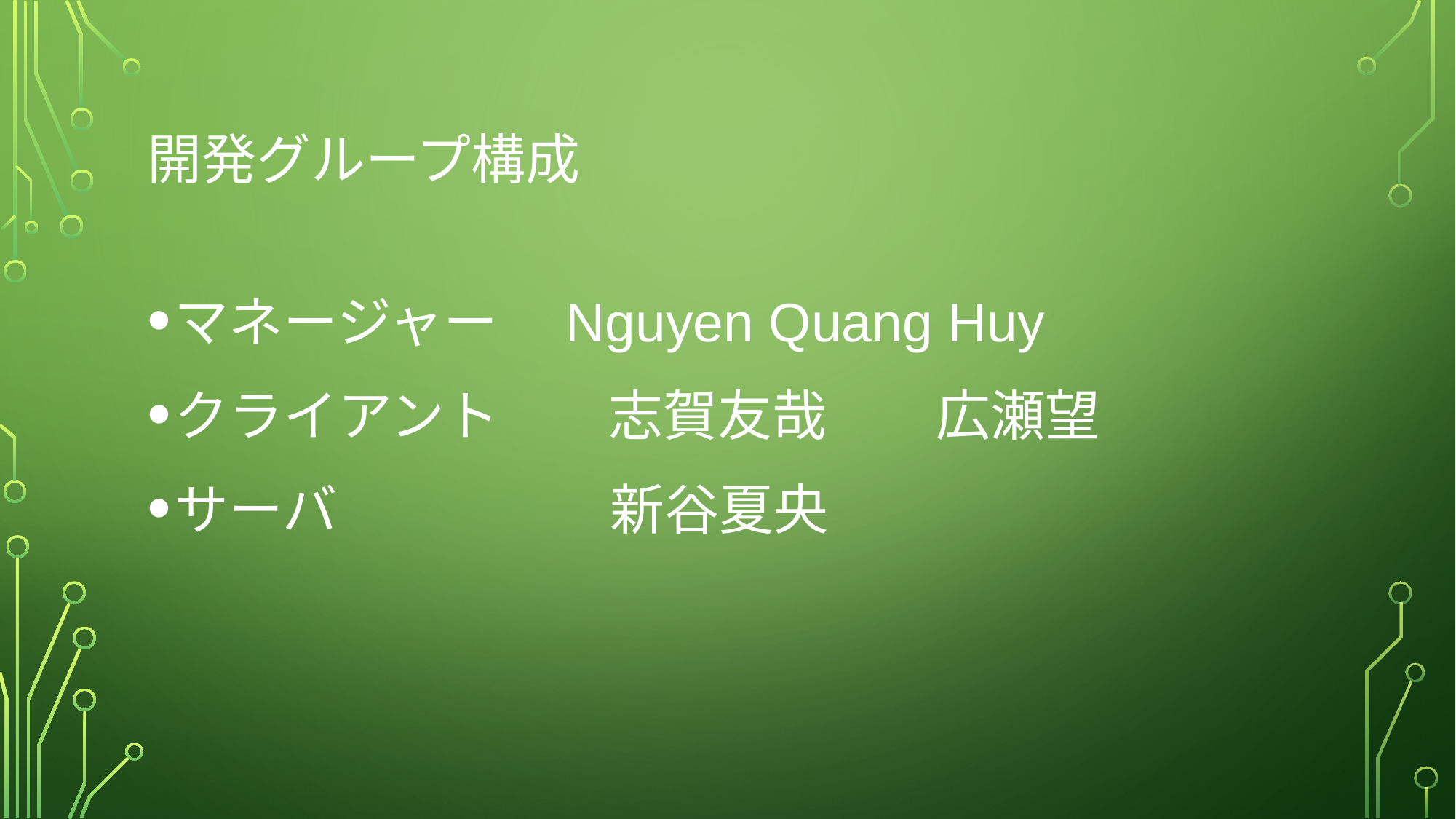

# 開発グループ構成
マネージャー　Nguyen Quang Huy
クライアント　　志賀友哉　　広瀬望
サーバ　　　　　新谷夏央